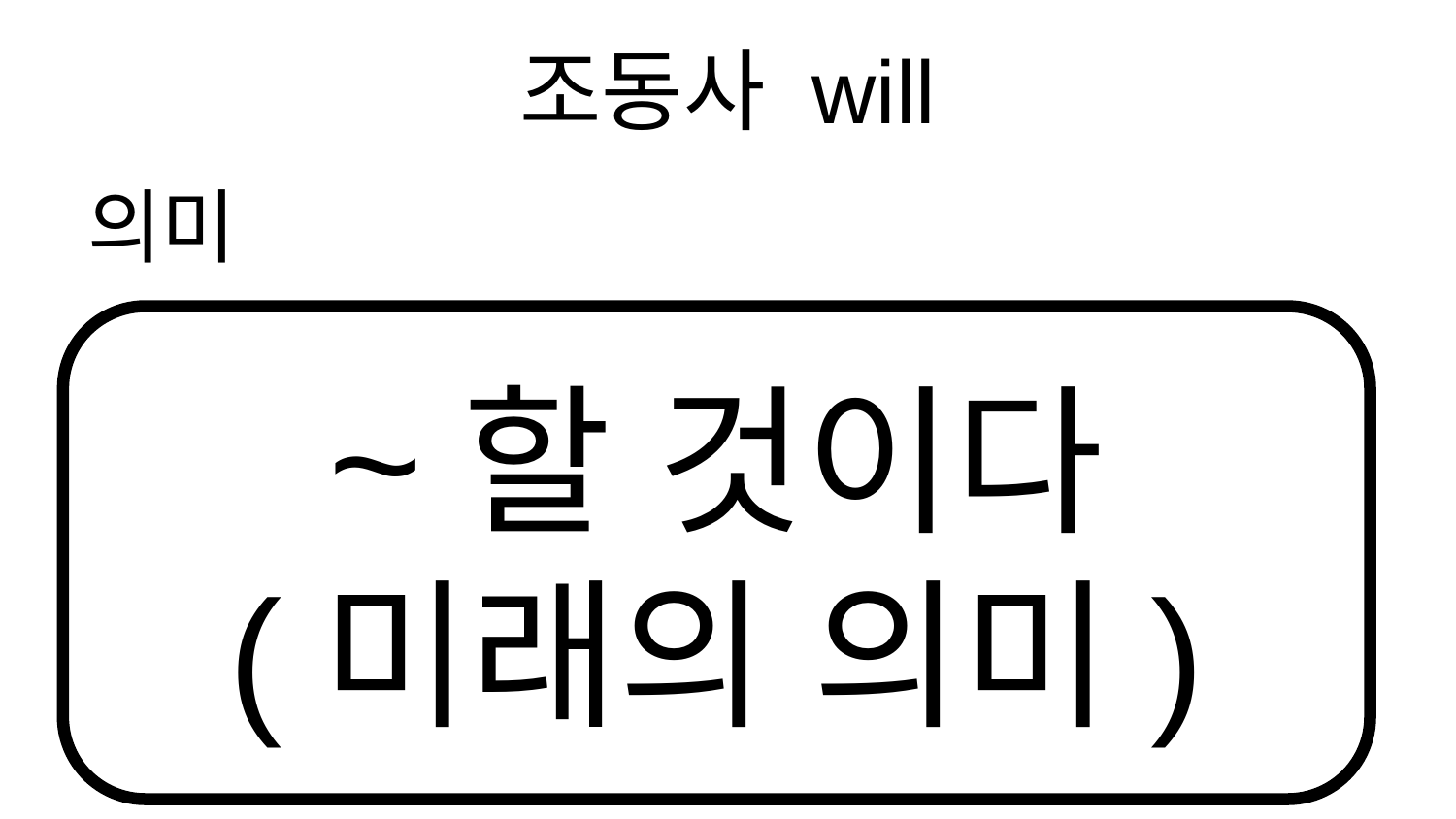

# 조동사 will
의미

~할 것이다
(미래의 의미)